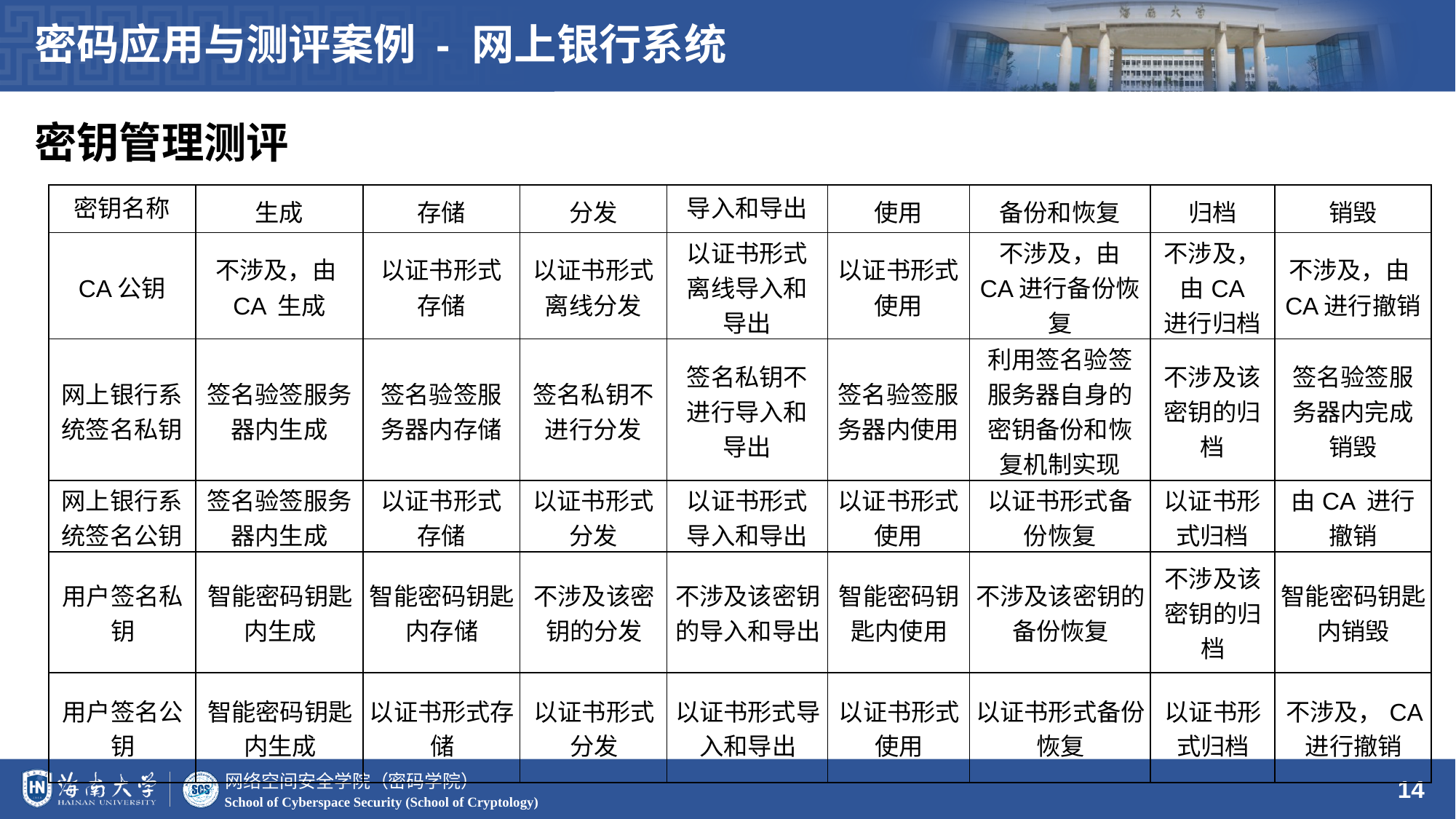

密码应用与测评案例 - 网上银行系统
密钥管理测评
| 密钥名称 | 生成 | 存储 | 分发 | 导入和导出 | 使用 | 备份和恢复 | 归档 | 销毁 |
| --- | --- | --- | --- | --- | --- | --- | --- | --- |
| CA公钥 | 不涉及，由CA 生成 | 以证书形式存储 | 以证书形式离线分发 | 以证书形式离线导入和导出 | 以证书形式使用 | 不涉及，由 CA进行备份恢复 | 不涉及，由CA 进行归档 | 不涉及，由CA进行撤销 |
| 网上银行系统签名私钥 | 签名验签服务器内生成 | 签名验签服务器内存储 | 签名私钥不进行分发 | 签名私钥不进行导入和导出 | 签名验签服务器内使用 | 利用签名验签服务器自身的密钥备份和恢复机制实现 | 不涉及该密钥的归档 | 签名验签服务器内完成销毁 |
| 网上银行系统签名公钥 | 签名验签服务器内生成 | 以证书形式存储 | 以证书形式分发 | 以证书形式导入和导出 | 以证书形式使用 | 以证书形式备份恢复 | 以证书形式归档 | 由CA 进行撤销 |
| 用户签名私钥 | 智能密码钥匙内生成 | 智能密码钥匙内存储 | 不涉及该密钥的分发 | 不涉及该密钥的导入和导出 | 智能密码钥匙内使用 | 不涉及该密钥的备份恢复 | 不涉及该密钥的归档 | 智能密码钥匙内销毁 |
| 用户签名公钥 | 智能密码钥匙内生成 | 以证书形式存储 | 以证书形式分发 | 以证书形式导入和导出 | 以证书形式使用 | 以证书形式备份恢复 | 以证书形式归档 | 不涉及，CA 进行撤销 |
14